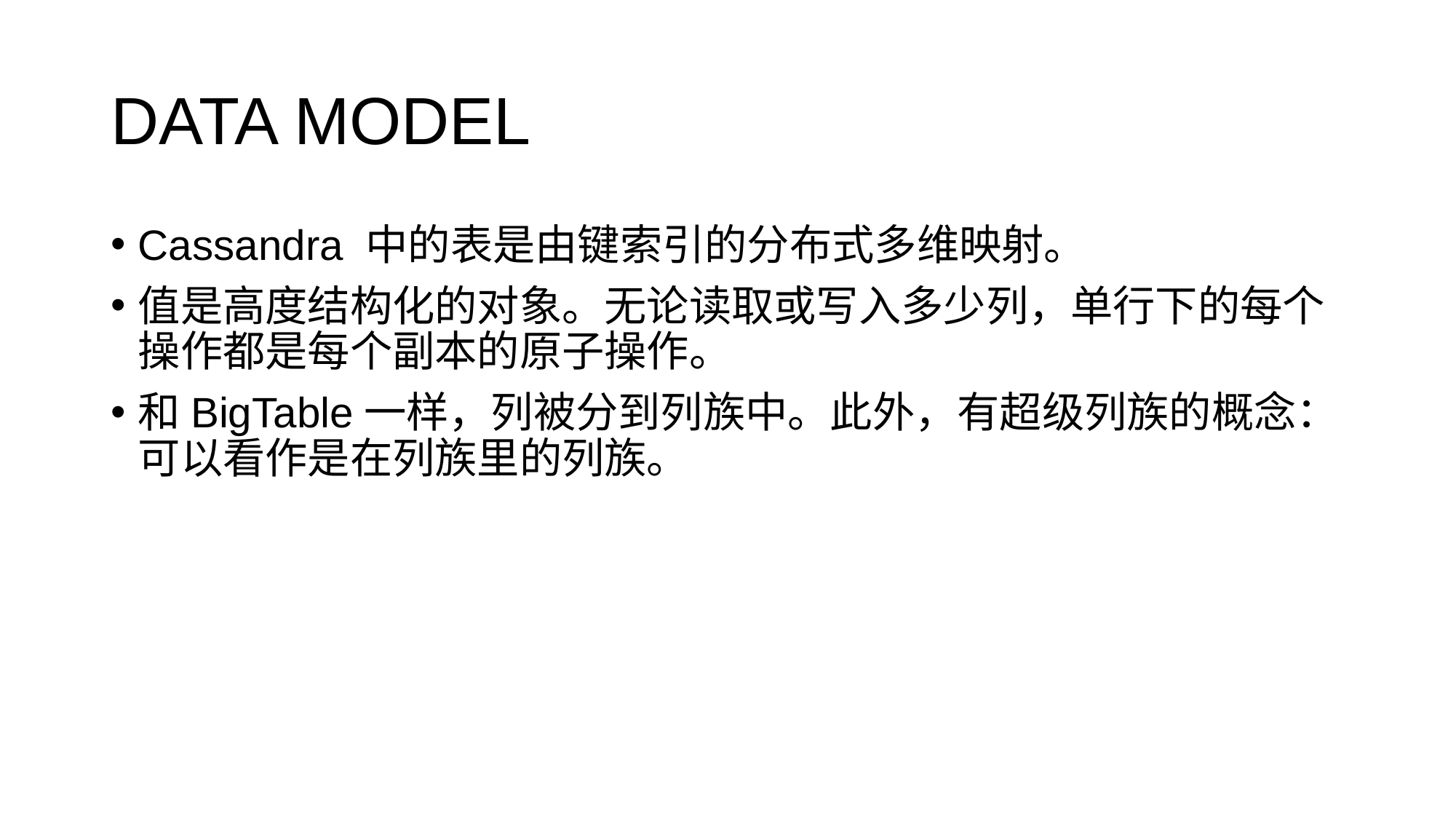

# DATA MODEL
Cassandra 中的表是由键索引的分布式多维映射。
值是高度结构化的对象。无论读取或写入多少列，单行下的每个操作都是每个副本的原子操作。
和BigTable一样，列被分到列族中。此外，有超级列族的概念：可以看作是在列族里的列族。